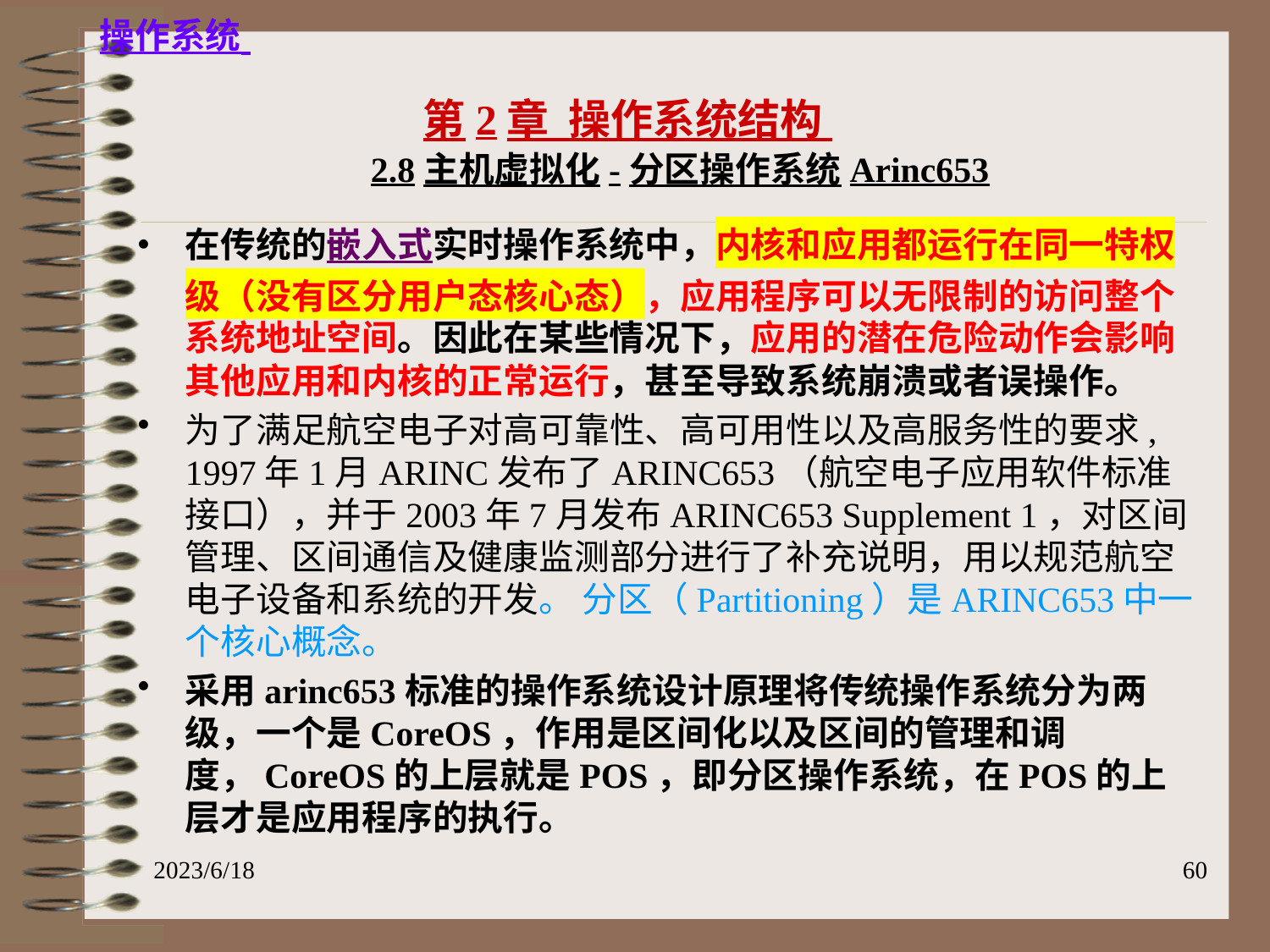

2.8主机虚拟化-分区操作系统Arinc653
在传统的嵌入式实时操作系统中，内核和应用都运行在同一特权级（没有区分用户态核心态），应用程序可以无限制的访问整个系统地址空间。因此在某些情况下，应用的潜在危险动作会影响其他应用和内核的正常运行，甚至导致系统崩溃或者误操作。
为了满足航空电子对高可靠性、高可用性以及高服务性的要求, 1997年1月ARINC发布了ARINC653（航空电子应用软件标准接口），并于2003年7月发布ARINC653 Supplement 1，对区间管理、区间通信及健康监测部分进行了补充说明，用以规范航空电子设备和系统的开发。 分区（Partitioning）是ARINC653中一个核心概念。
采用arinc653标准的操作系统设计原理将传统操作系统分为两级，一个是CoreOS，作用是区间化以及区间的管理和调度，CoreOS的上层就是POS，即分区操作系统，在POS的上层才是应用程序的执行。
2023/6/18
60